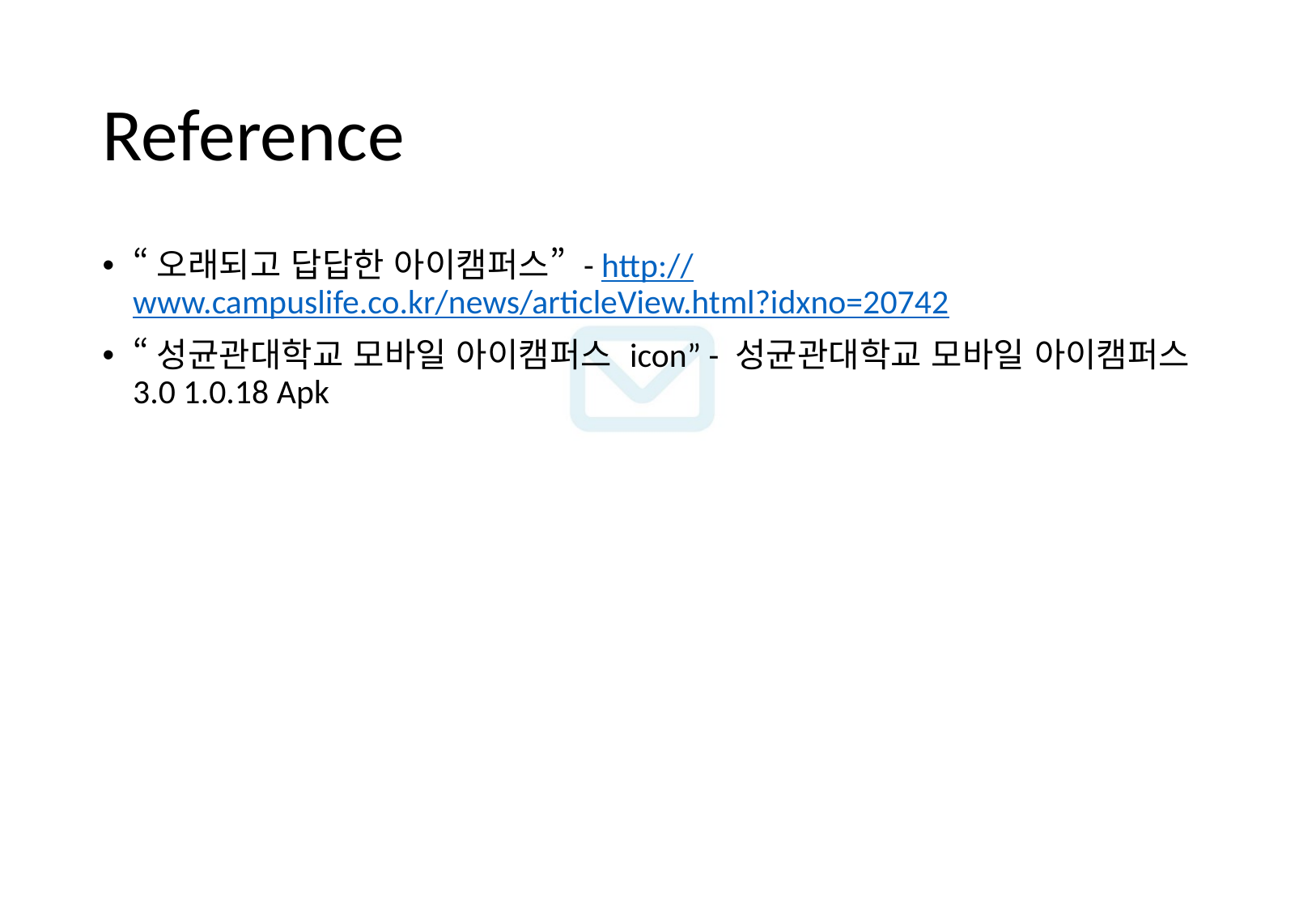

# Reference
“오래되고 답답한 아이캠퍼스” - http://www.campuslife.co.kr/news/articleView.html?idxno=20742
“성균관대학교 모바일 아이캠퍼스 icon” - 성균관대학교 모바일 아이캠퍼스 3.0 1.0.18 Apk